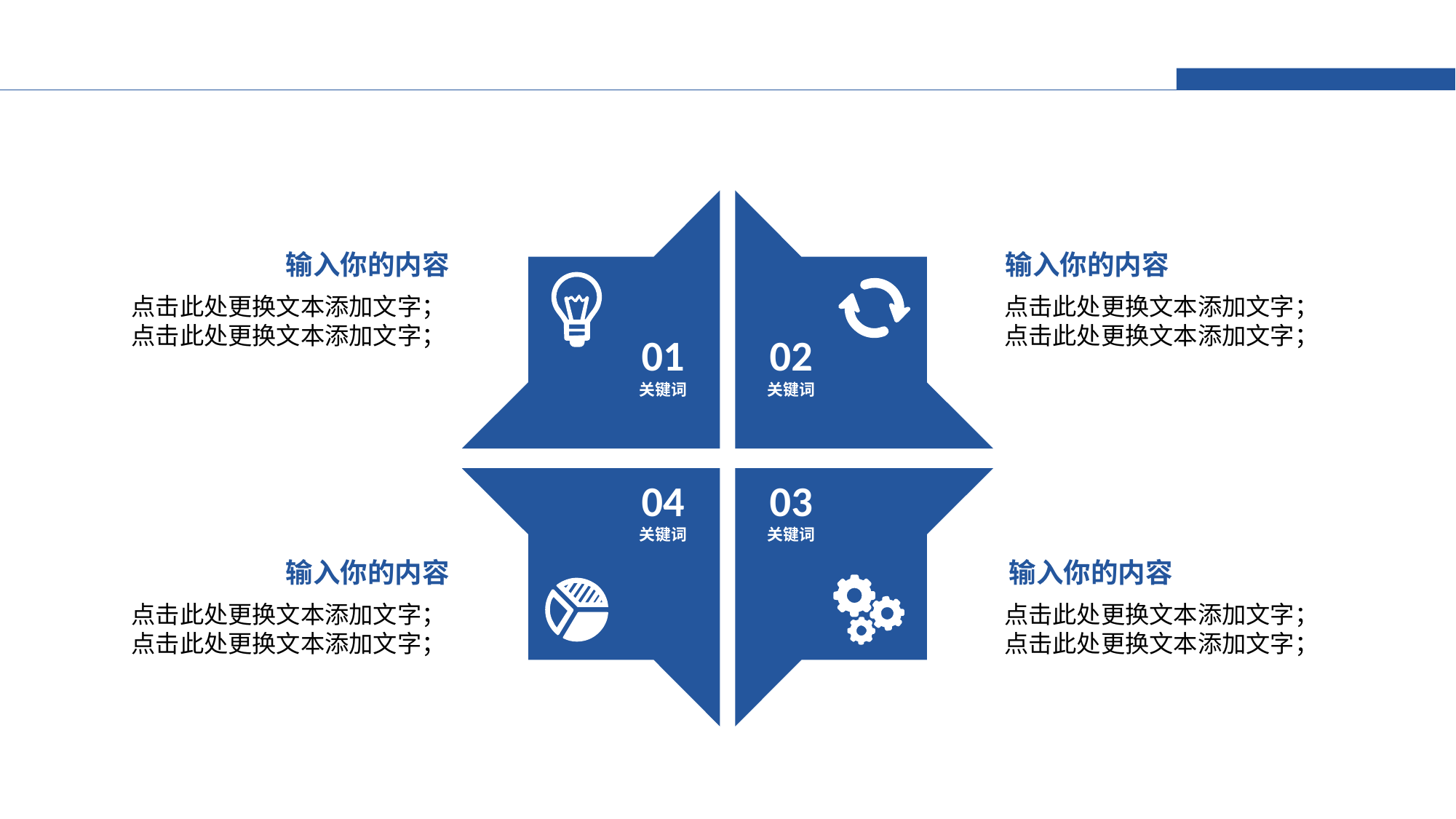

01
关键词
02
关键词

04
关键词
03
关键词

输入你的内容
点击此处更换文本添加文字；点击此处更换文本添加文字；
输入你的内容
点击此处更换文本添加文字；点击此处更换文本添加文字；
输入你的内容
点击此处更换文本添加文字；点击此处更换文本添加文字；
输入你的内容
点击此处更换文本添加文字；点击此处更换文本添加文字；